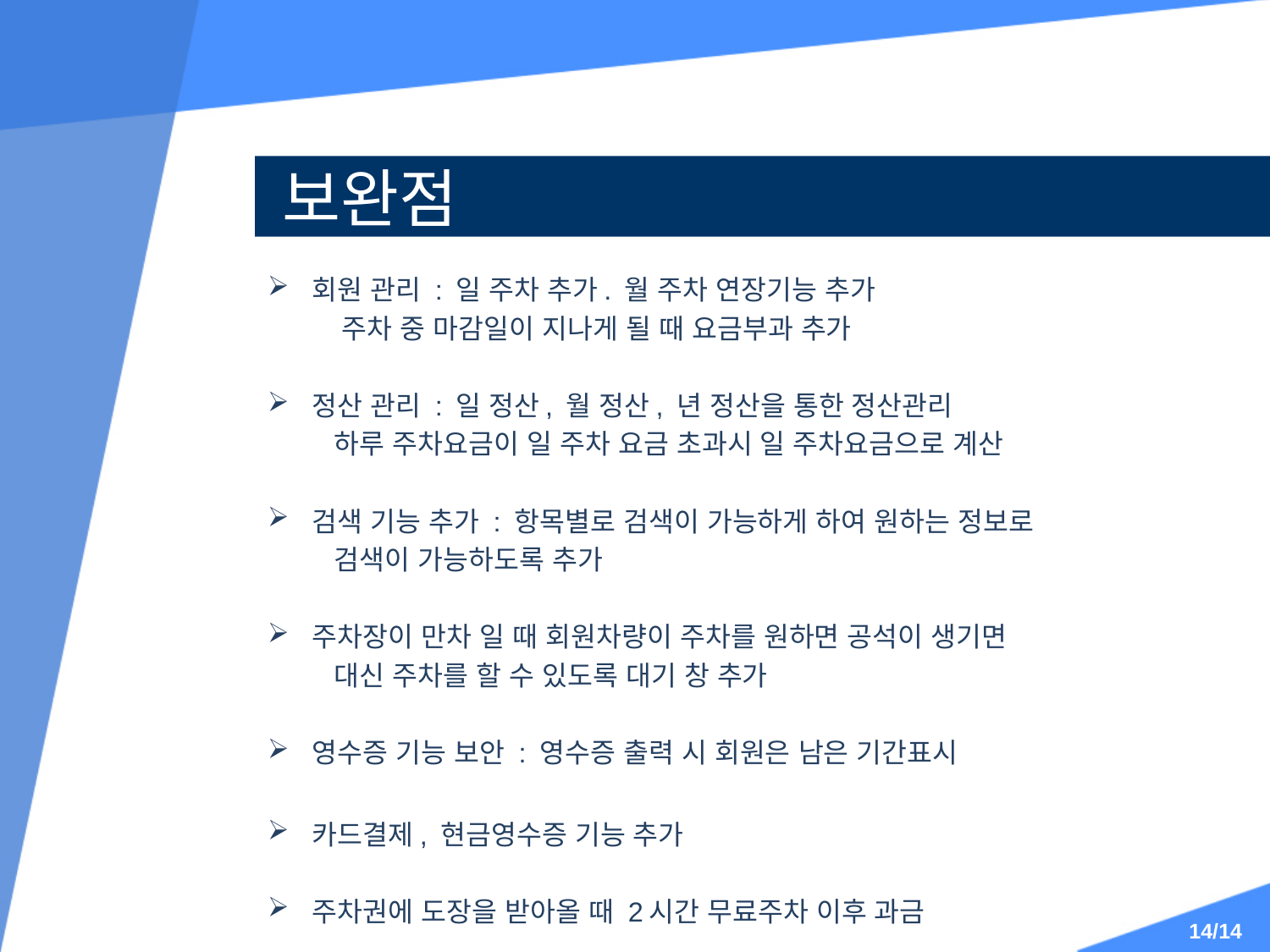

보완점
회원 관리 : 일 주차 추가. 월 주차 연장기능 추가
         주차 중 마감일이 지나게 될 때 요금부과 추가

정산 관리 : 일 정산, 월 정산, 년 정산을 통한 정산관리
        하루 주차요금이 일 주차 요금 초과시 일 주차요금으로 계산

검색 기능 추가 : 항목별로 검색이 가능하게 하여 원하는 정보로
        검색이 가능하도록 추가

주차장이 만차 일 때 회원차량이 주차를 원하면 공석이 생기면
        대신 주차를 할 수 있도록 대기 창 추가

영수증 기능 보안 : 영수증 출력 시 회원은 남은 기간표시

카드결제, 현금영수증 기능 추가

주차권에 도장을 받아올 때 2시간 무료주차 이후 과금

14/14